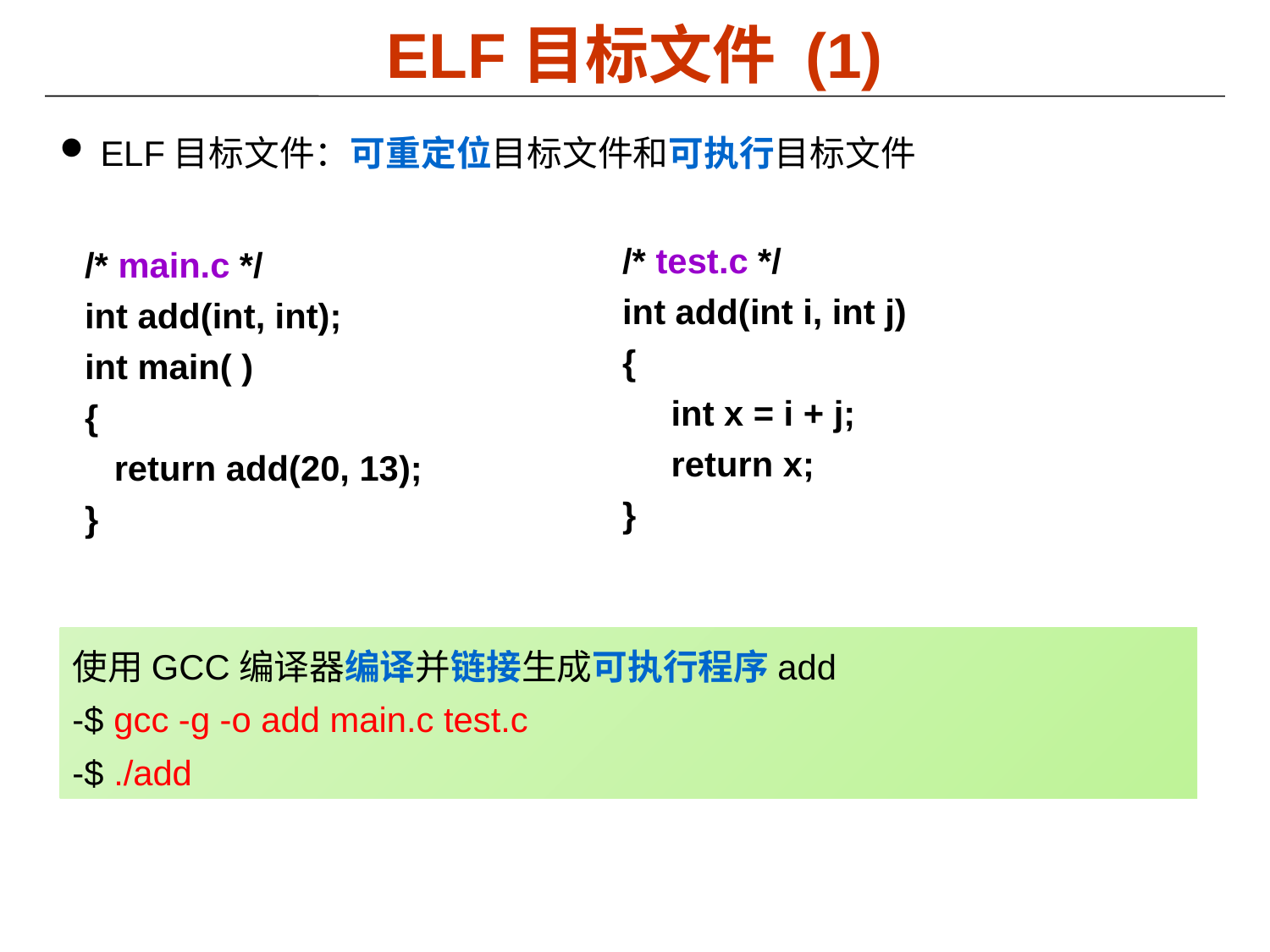

# ELF目标文件 (1)
 ELF目标文件：可重定位目标文件和可执行目标文件
/* test.c */
int add(int i, int j)
{
     int x = i + j;
     return x;
}
/* main.c */
int add(int, int);
int main( )
{
   return add(20, 13);
}
使用GCC编译器编译并链接生成可执行程序add
-$ gcc -g -o add main.c test.c
-$ ./add